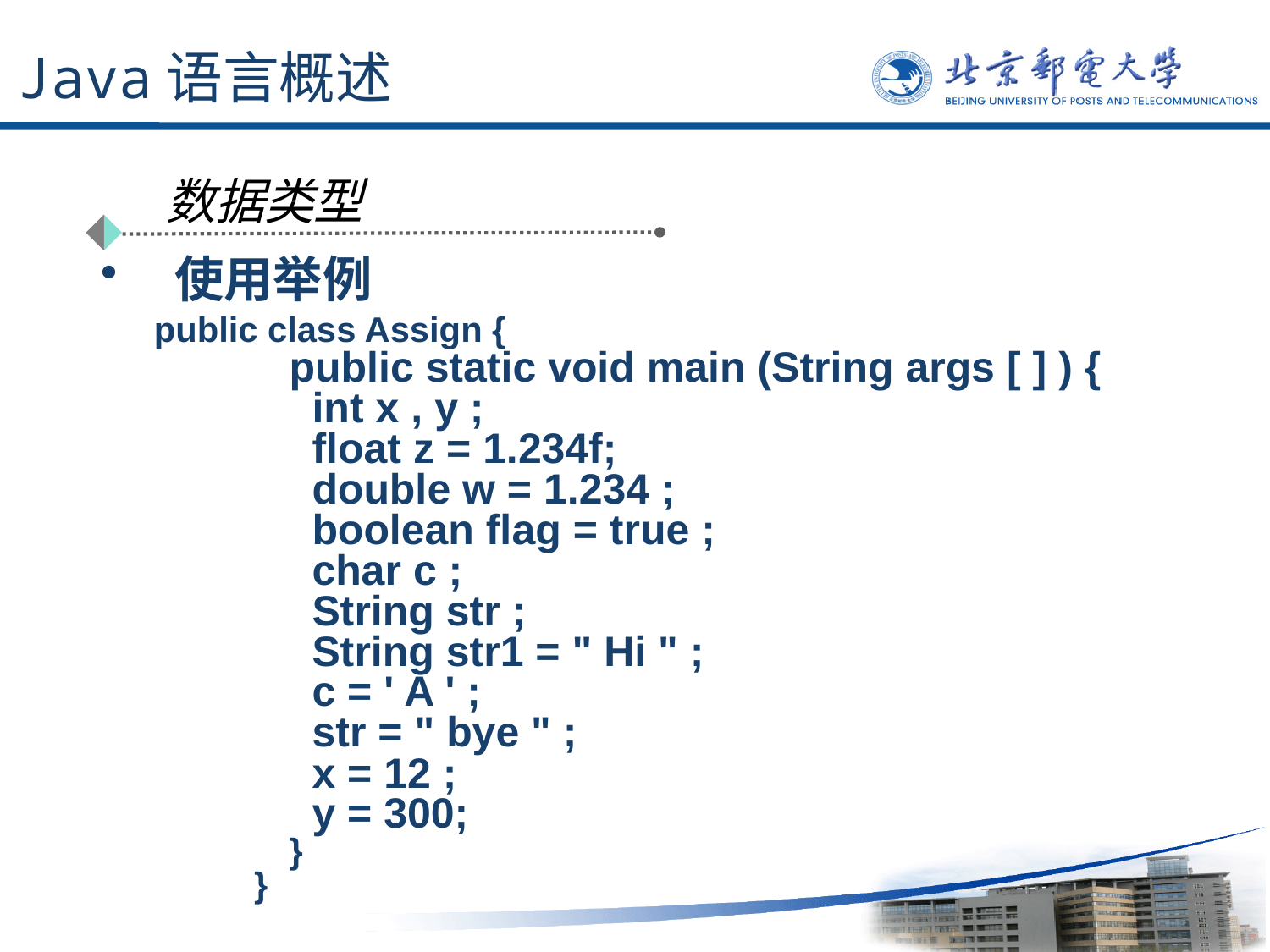

# Java语言概述

数据类型

使用举例
      public class Assign {
　　　public static void main (String args [ ] ) {
　　　int x , y ;
　　　float z = 1.234f;
　　　double w = 1.234 ;
　　　boolean flag = true ;
　　　char c ;
　　　String str ;
　　　String str1 = " Hi " ;
　　　c = ' A ' ;
　　　str = " bye " ;
　　　x = 12 ;
　　　y = 300;
　　　}
　　}